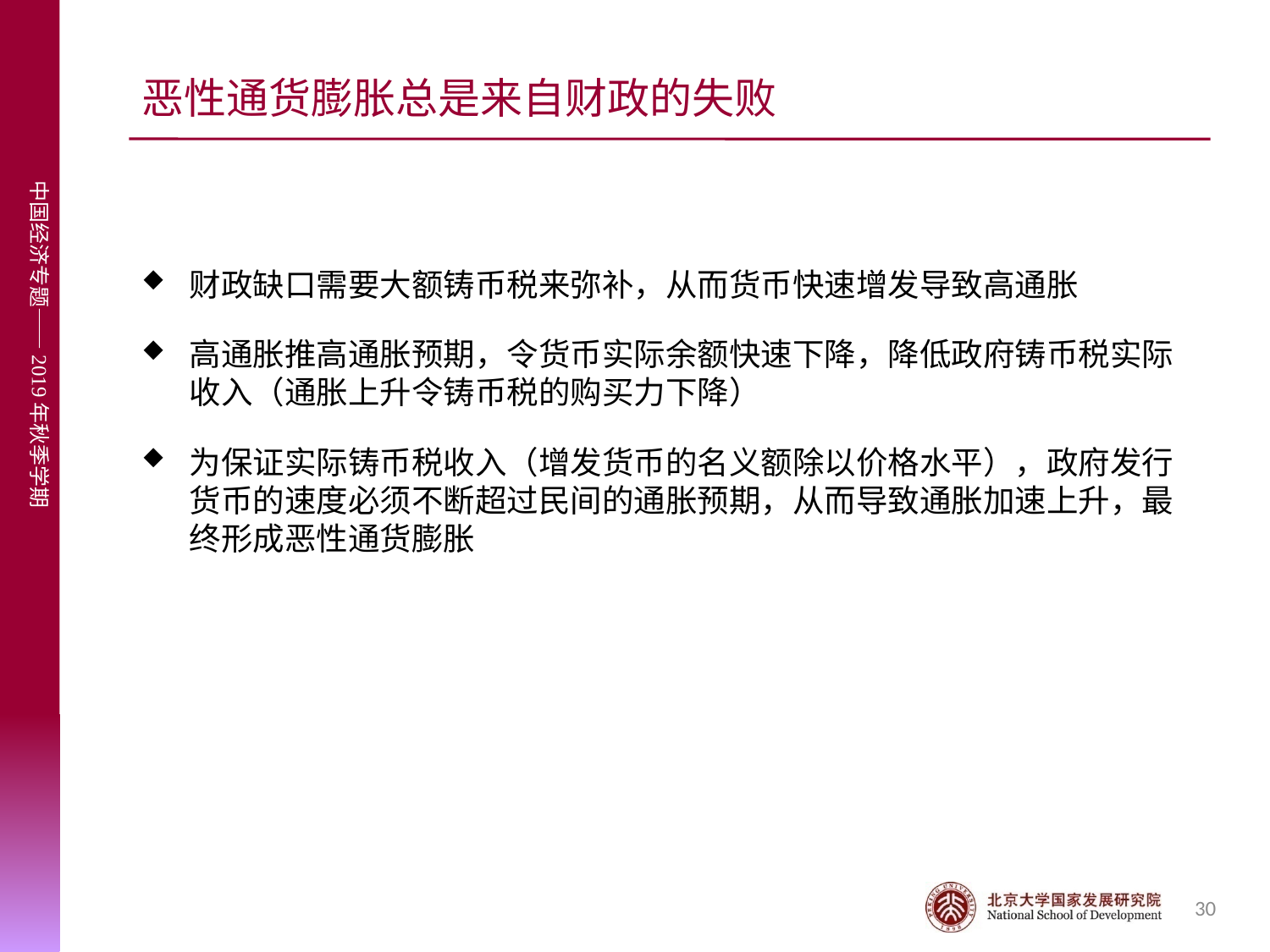

# 恶性通货膨胀总是来自财政的失败

财政缺口需要大额铸币税来弥补，从而货币快速增发导致高通胀
高通胀推高通胀预期，令货币实际余额快速下降，降低政府铸币税实际收入（通胀上升令铸币税的购买力下降）
为保证实际铸币税收入（增发货币的名义额除以价格水平），政府发行货币的速度必须不断超过民间的通胀预期，从而导致通胀加速上升，最终形成恶性通货膨胀
30